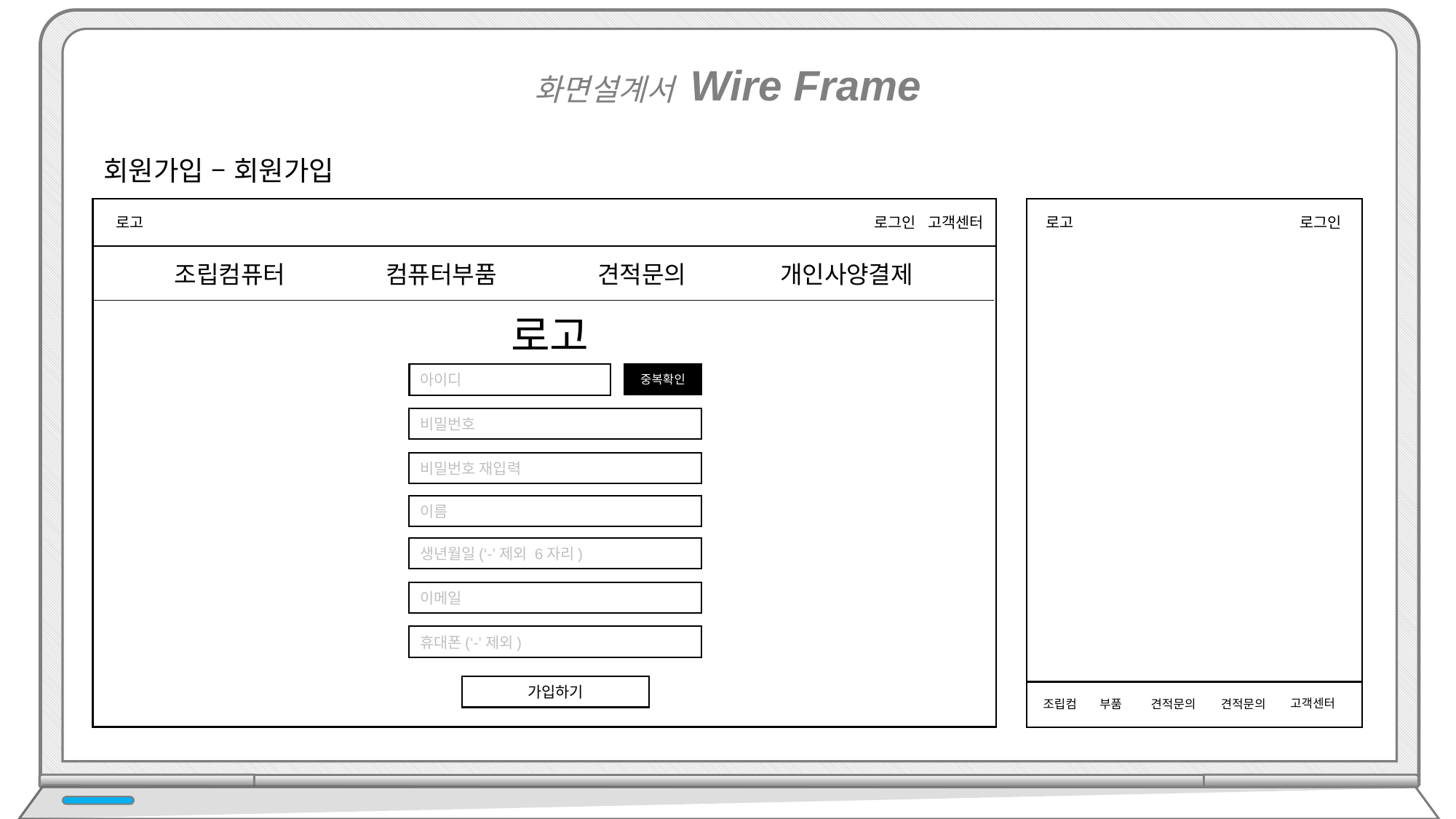

화면설계서 Wire Frame
회원가입 – 회원가입

로그인   고객센터
로고
로그인
로고
조립컴퓨터               컴퓨터부품               견적문의              개인사양결제
로고
중복확인
아이디
비밀번호
비밀번호 재입력
이름
생년월일(‘-’제외 6자리)
이메일
휴대폰(‘-’제외)
가입하기

고객센터
견적문의
견적문의
조립컴
부품